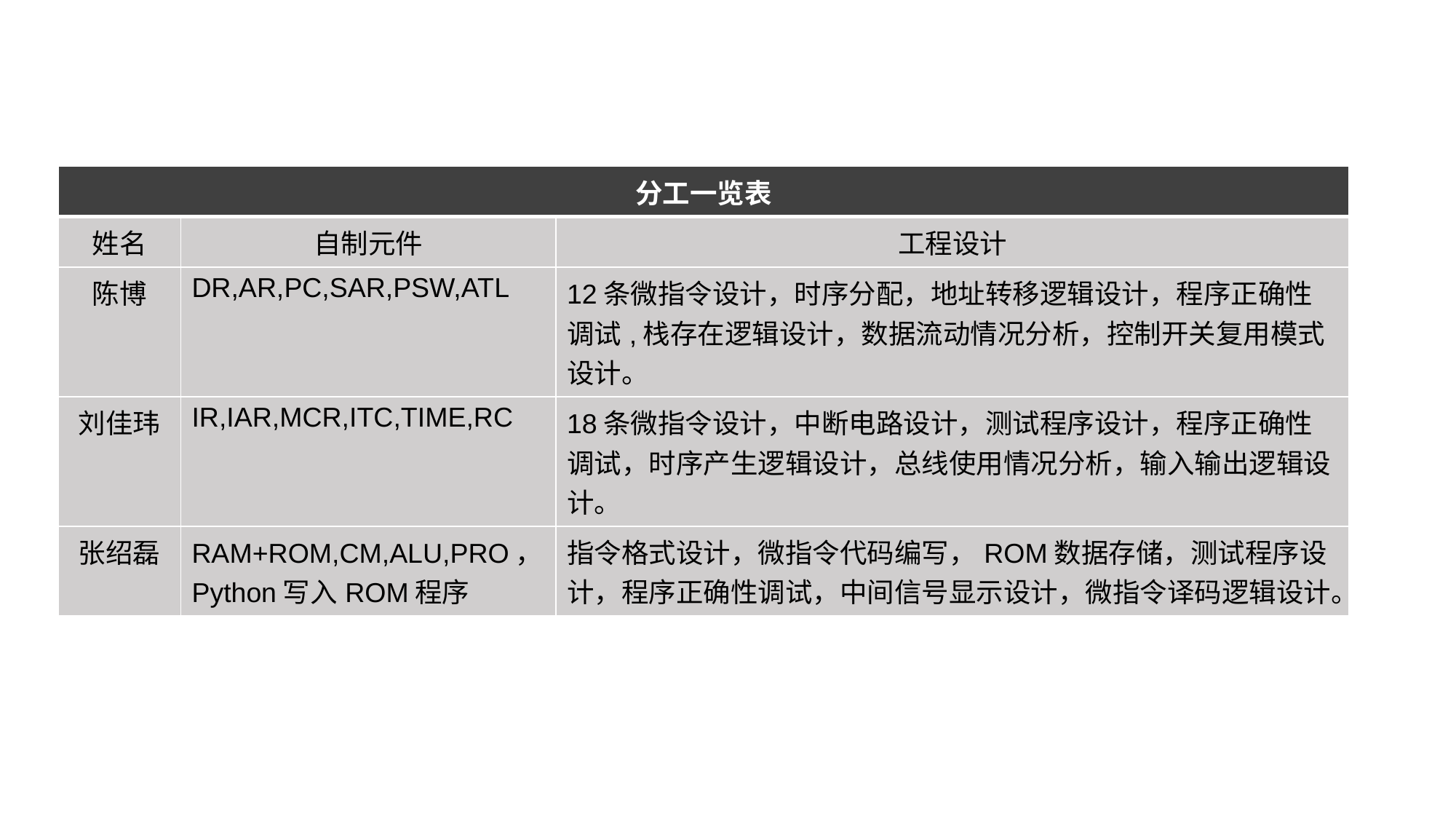

| 分工一览表 |  |  |
| --- | --- | --- |
| 姓名 | 自制元件 | 工程设计 |
| 陈博 | DR,AR,PC,SAR,PSW,ATL | 12条微指令设计，时序分配，地址转移逻辑设计，程序正确性调试,栈存在逻辑设计，数据流动情况分析，控制开关复用模式设计。 |
| 刘佳玮 | IR,IAR,MCR,ITC,TIME,RC | 18条微指令设计，中断电路设计，测试程序设计，程序正确性调试，时序产生逻辑设计，总线使用情况分析，输入输出逻辑设计。 |
| 张绍磊 | RAM+ROM,CM,ALU,PRO，Python写入ROM程序 | 指令格式设计，微指令代码编写，ROM数据存储，测试程序设计，程序正确性调试，中间信号显示设计，微指令译码逻辑设计。 |